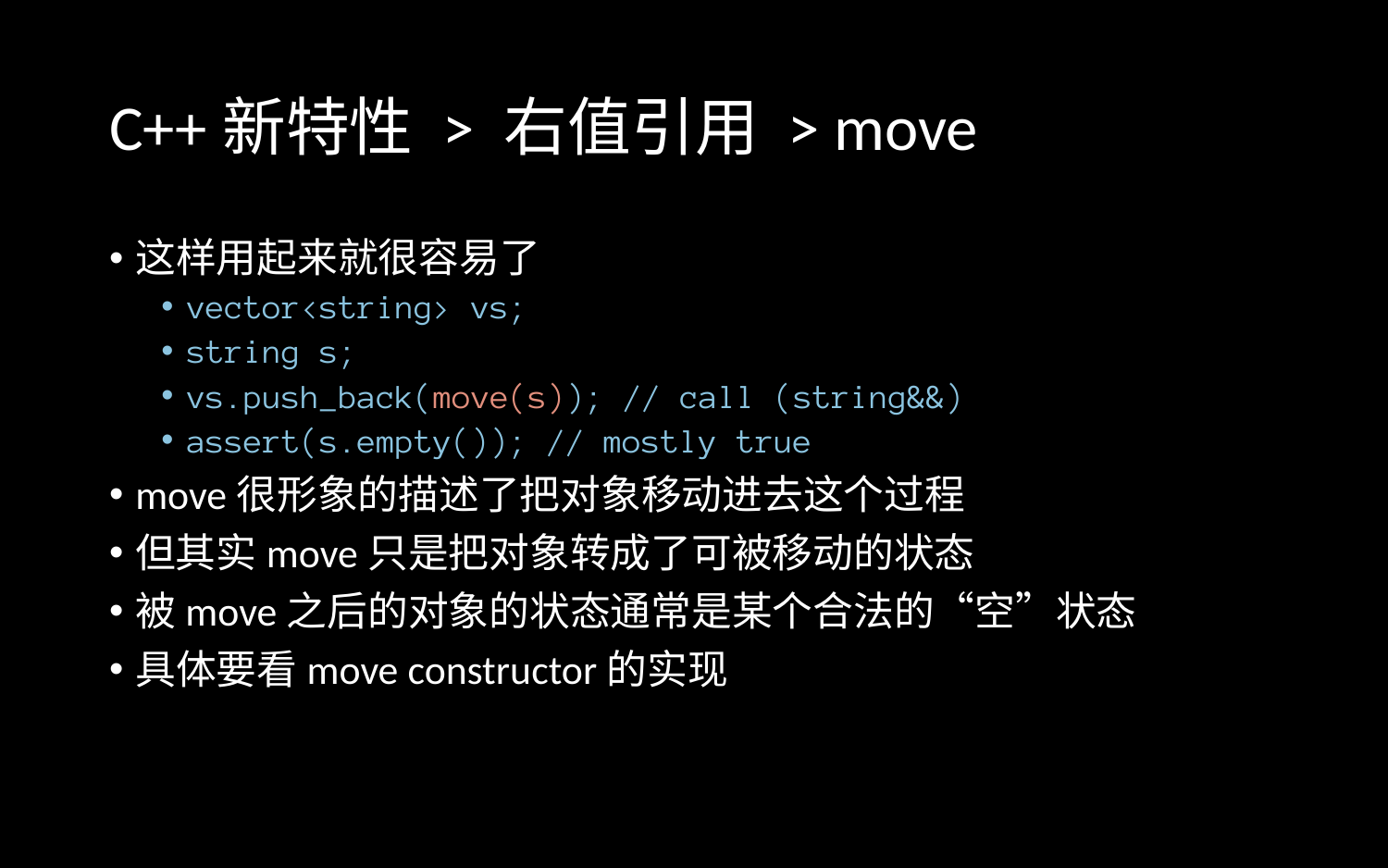

# C++新特性 > 右值引用 > move
这样用起来就很容易了
vector<string> vs;
string s;
vs.push_back(move(s)); // call (string&&)
assert(s.empty()); // mostly true
move很形象的描述了把对象移动进去这个过程
但其实move只是把对象转成了可被移动的状态
被move之后的对象的状态通常是某个合法的“空”状态
具体要看move constructor的实现